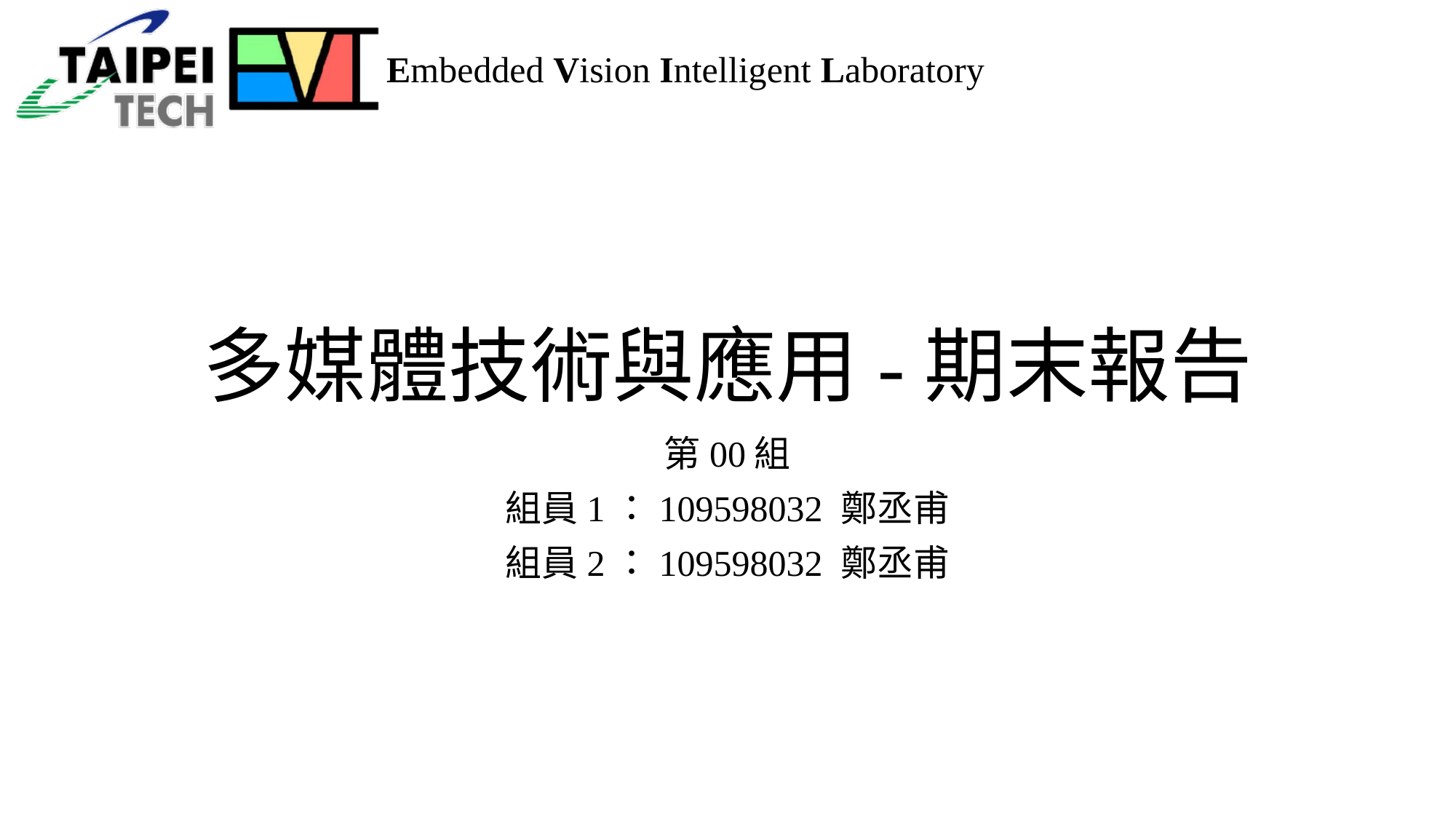

# 多媒體技術與應用-期末報告
第00組
組員1：109598032 鄭丞甫
組員2：109598032 鄭丞甫